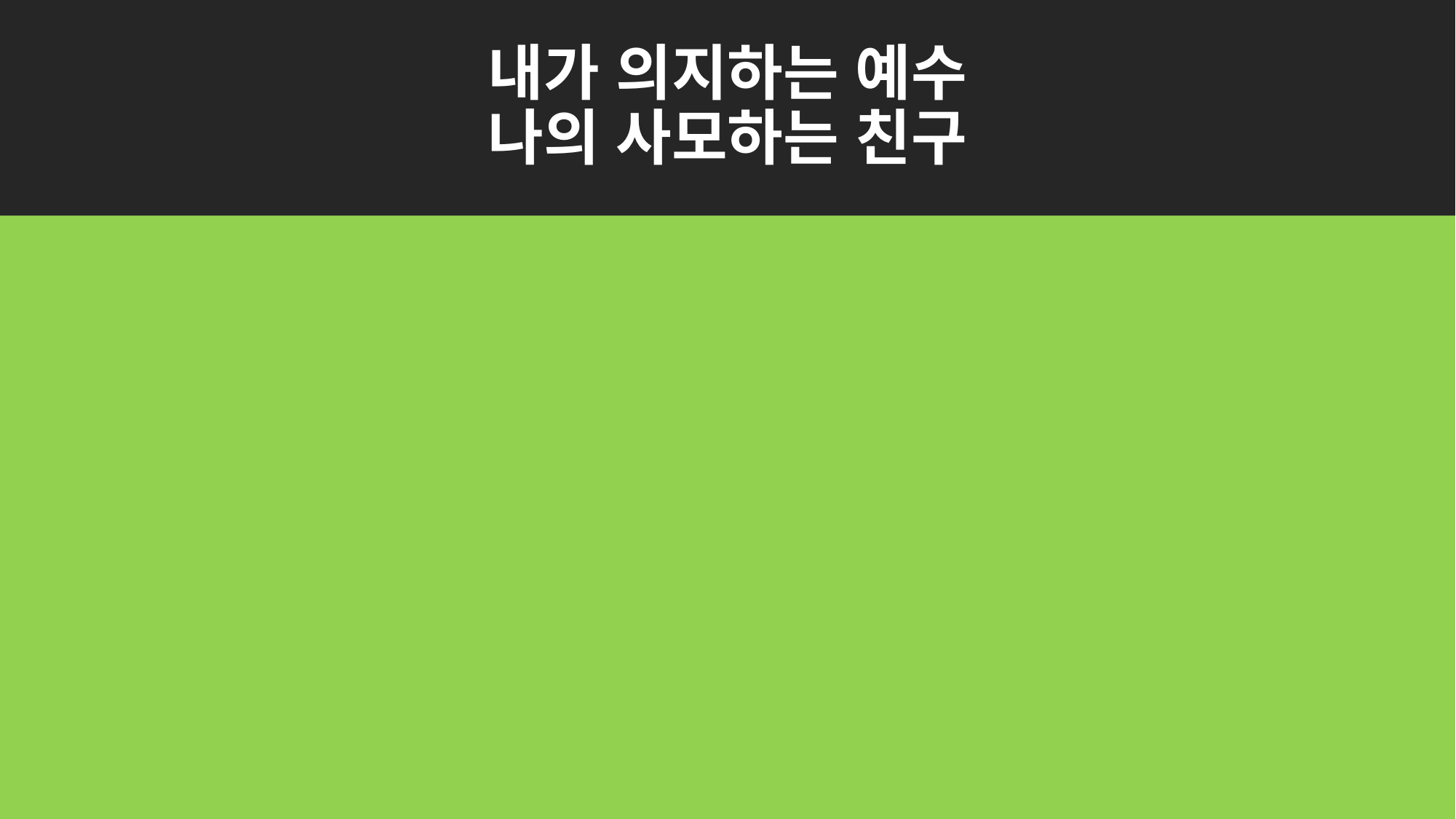

# 내가 의지하는 예수 나의 사모하는 친구